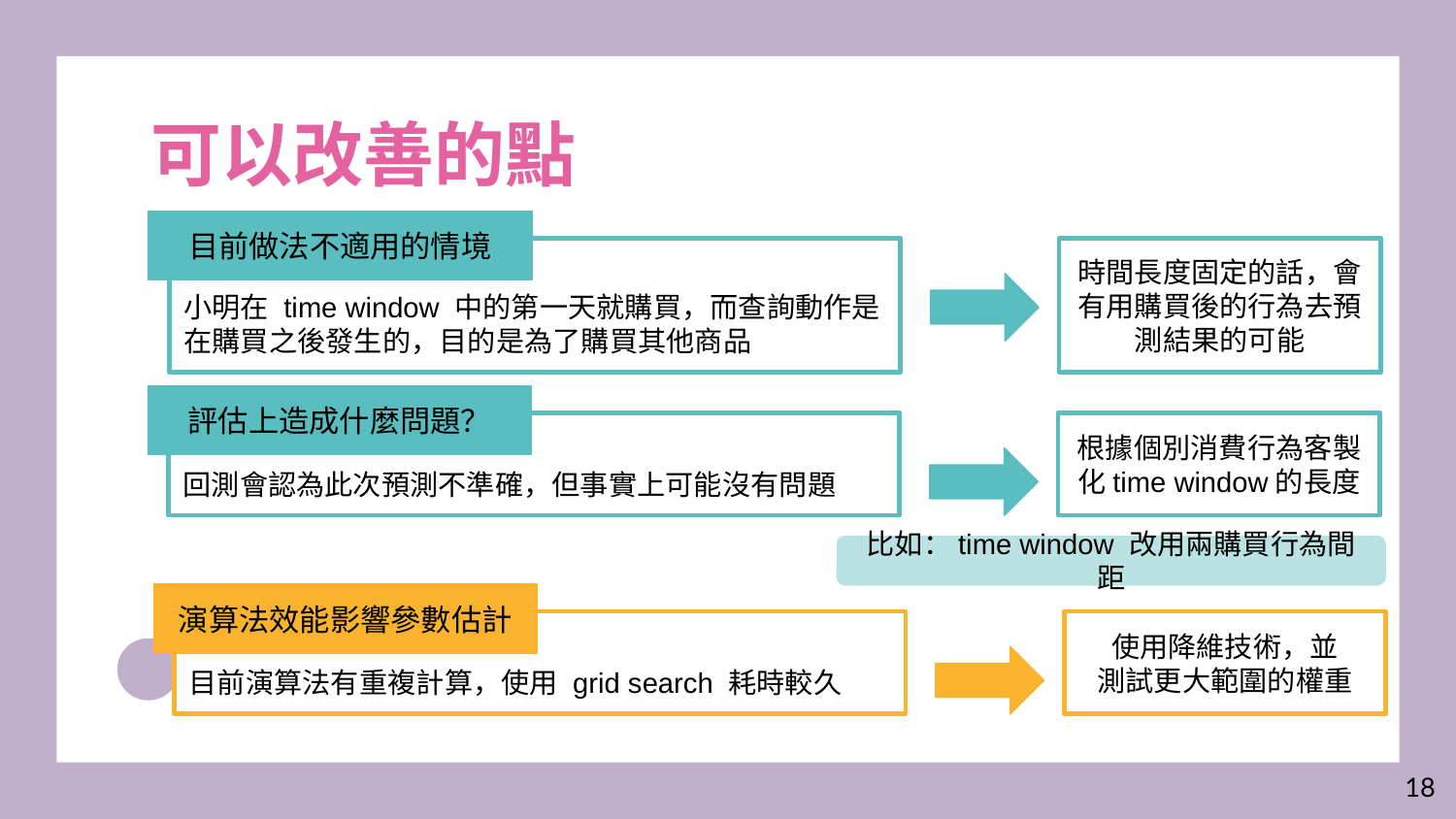

# 可以改善的點
目前做法不適用的情境
小明在 time window 中的第一天就購買，而查詢動作是在購買之後發生的，目的是為了購買其他商品
時間長度固定的話，會有用購買後的行為去預測結果的可能

評估上造成什麼問題？
回測會認為此次預測不準確，但事實上可能沒有問題
根據個別消費行為客製化time window的長度

比如：time window 改用兩購買行為間距
演算法效能影響參數估計
目前演算法有重複計算，使用 grid search 耗時較久
使用降維技術，並
測試更大範圍的權重

18